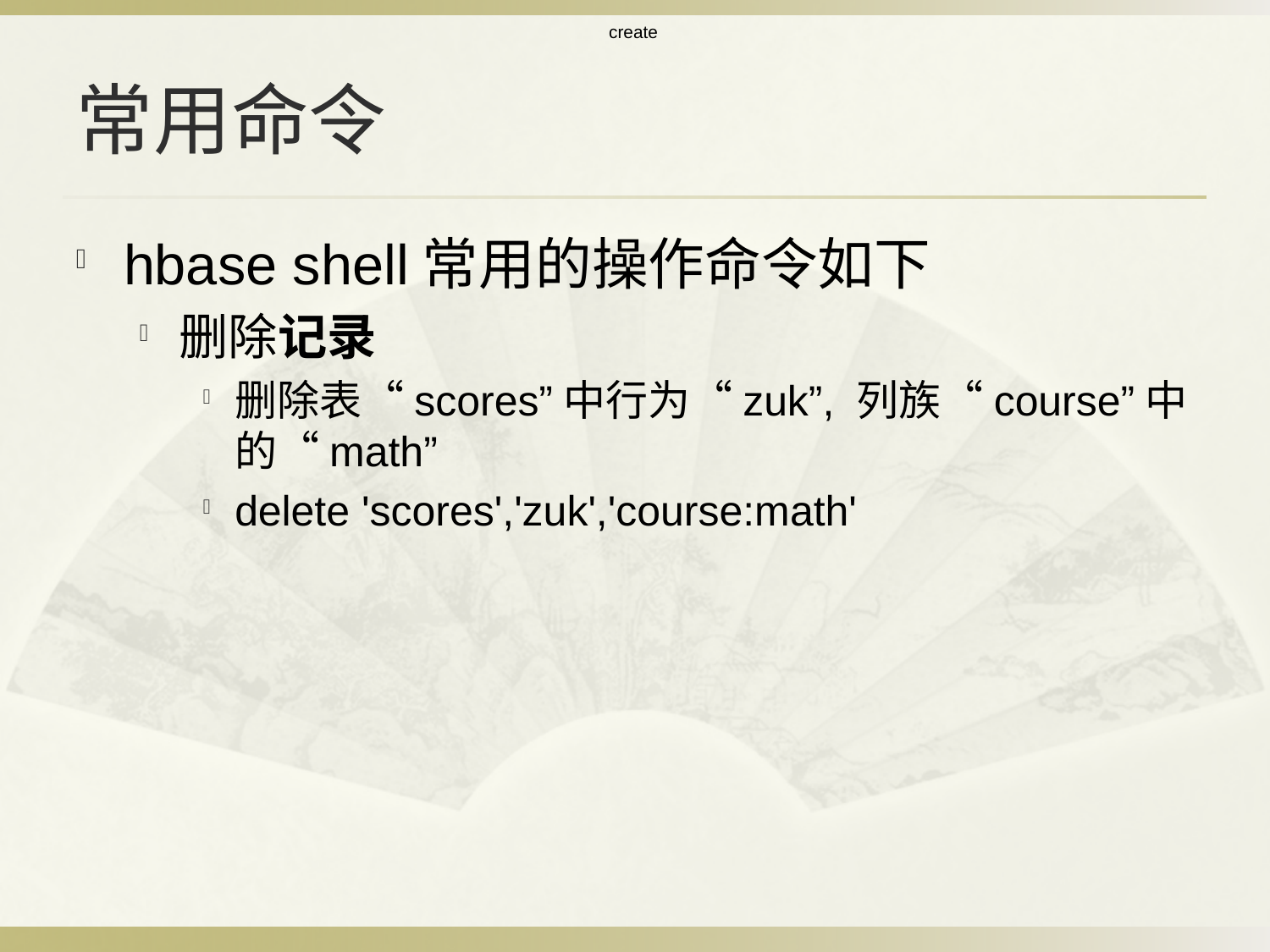

create
# 常用命令
hbase shell常用的操作命令如下
删除记录
删除表“scores”中行为“zuk”, 列族“course”中的“math”
delete 'scores','zuk','course:math'